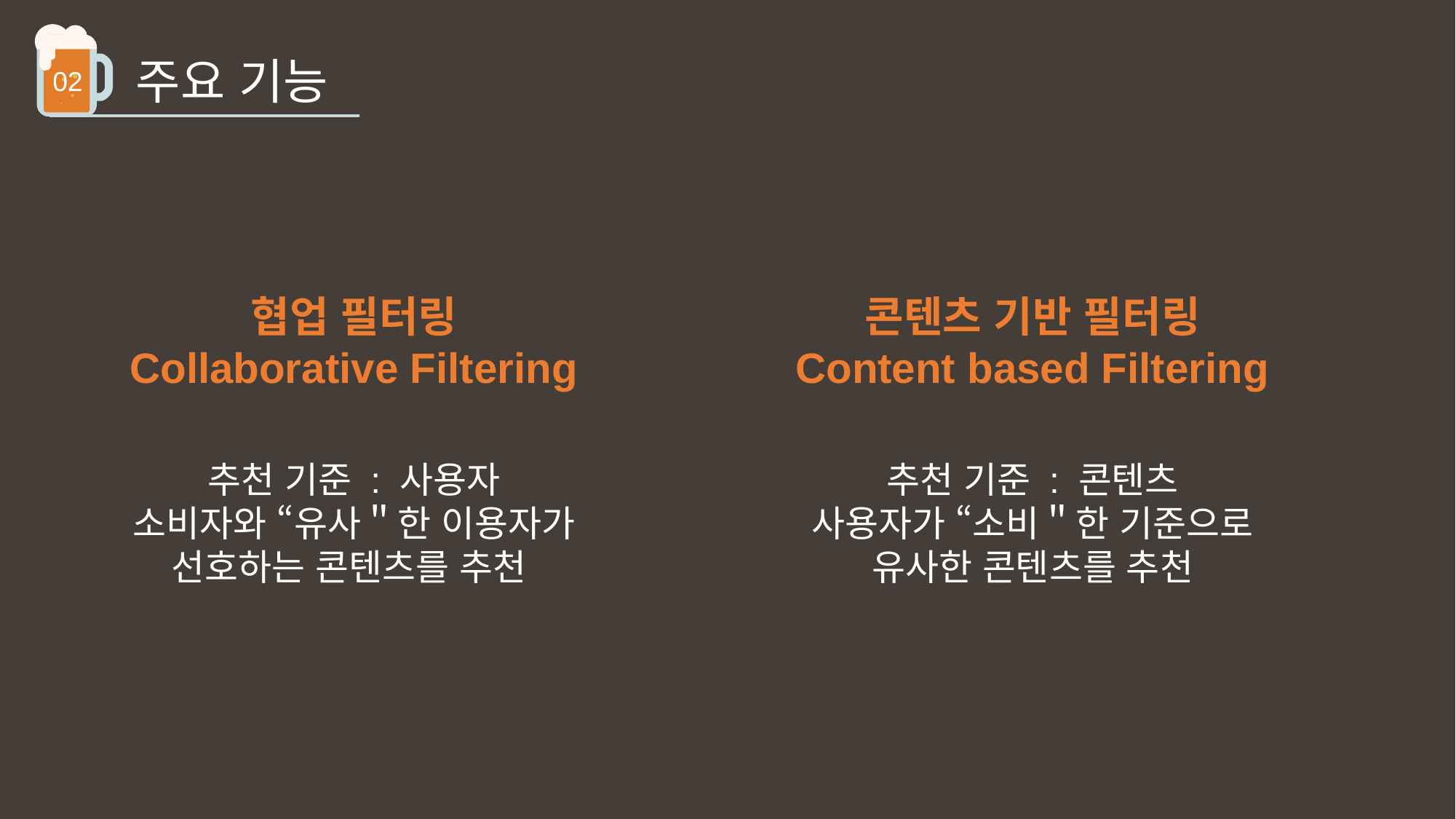

주요 기능
02
협업 필터링
Collaborative Filtering

추천 기준 : 사용자
소비자와 “유사＂한 이용자가
선호하는 콘텐츠를 추천
콘텐츠 기반 필터링
Content based Filtering

추천 기준 : 콘텐츠
사용자가 “소비＂한 기준으로
유사한 콘텐츠를 추천